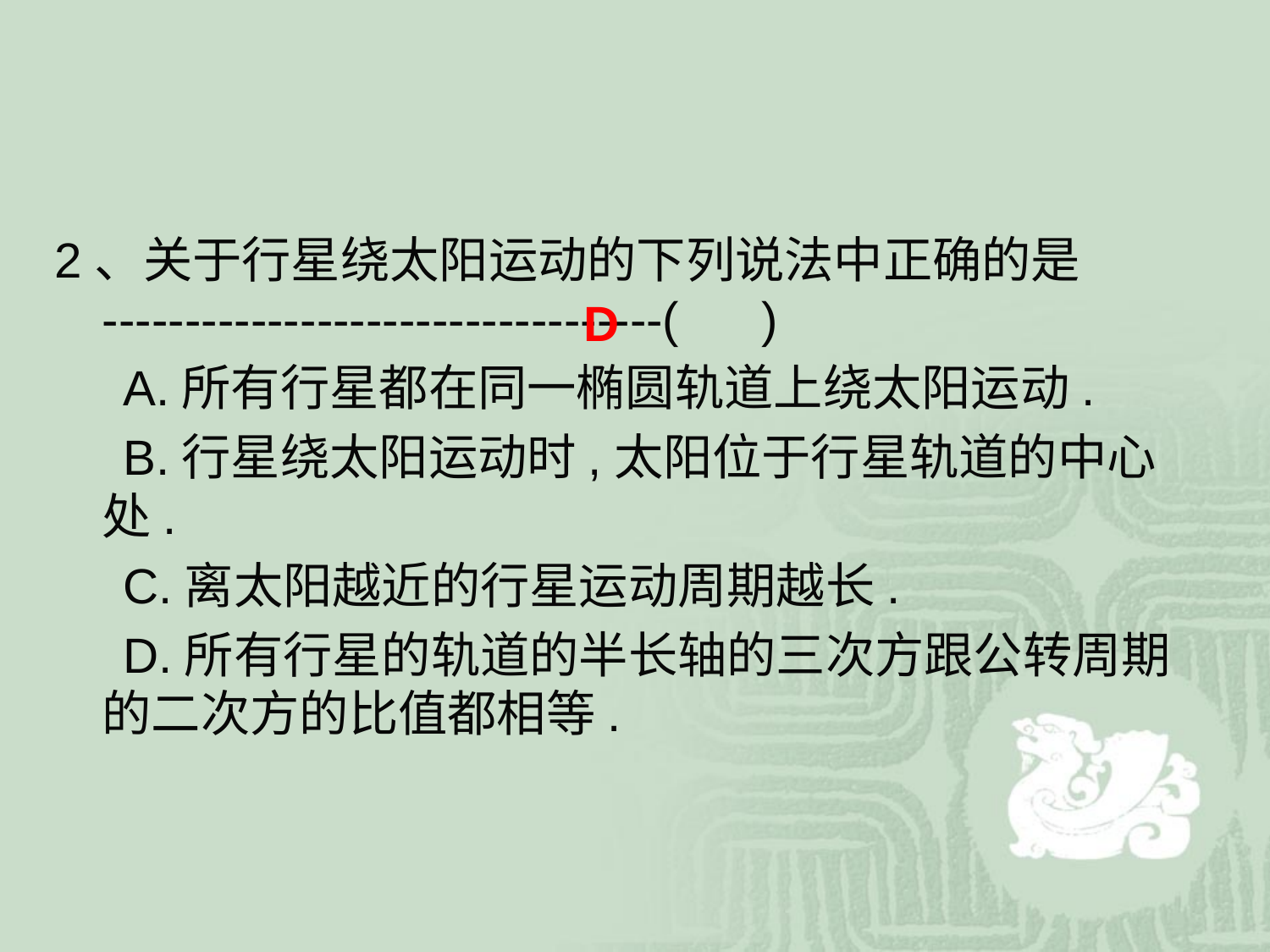

2、关于行星绕太阳运动的下列说法中正确的是 ----------------------------------(      )
     A.所有行星都在同一椭圆轨道上绕太阳运动.
     B.行星绕太阳运动时,太阳位于行星轨道的中心处.
     C.离太阳越近的行星运动周期越长.
     D.所有行星的轨道的半长轴的三次方跟公转周期的二次方的比值都相等.
D